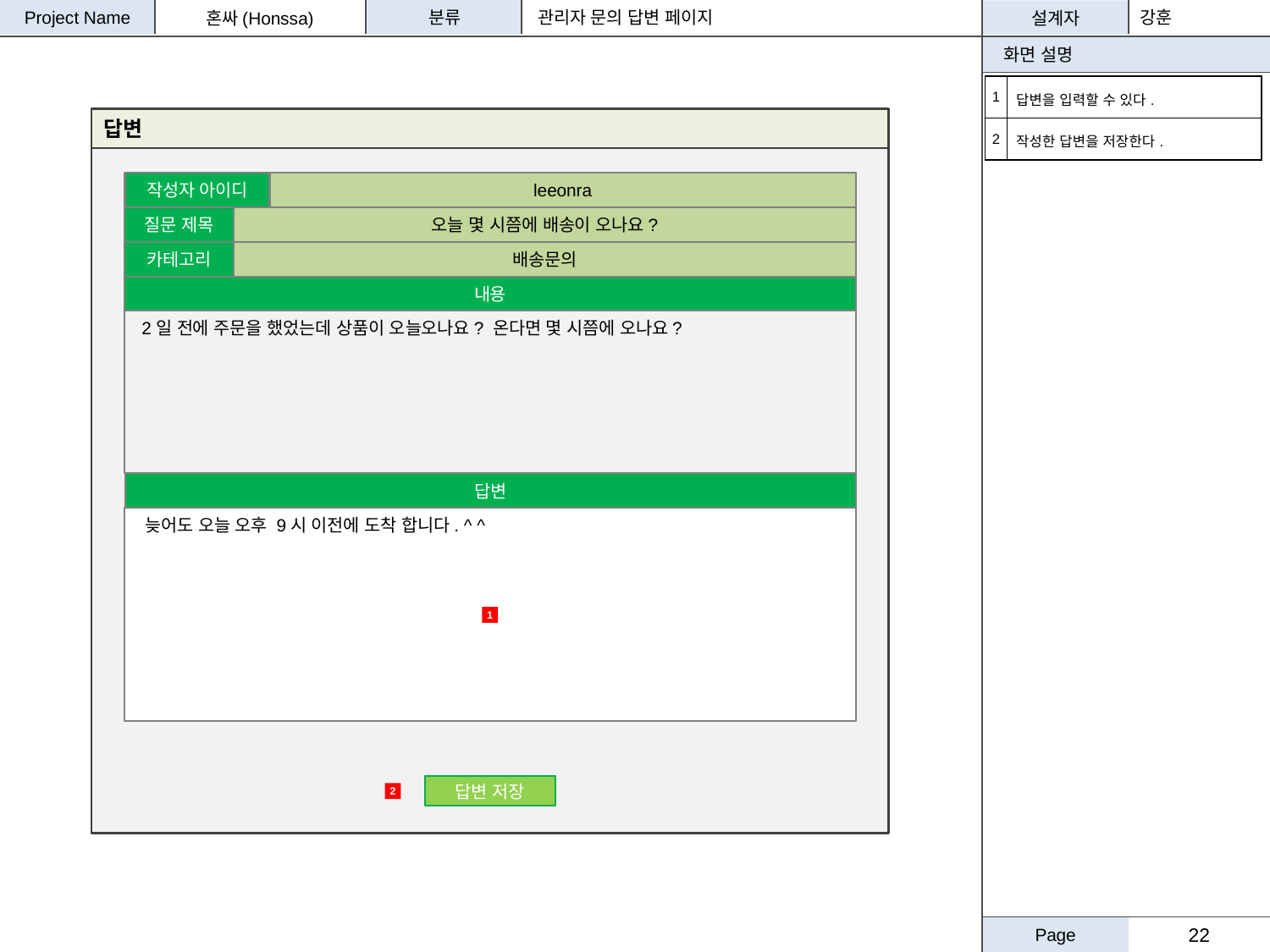

관리자 문의 답변 페이지
강훈
| 1 | 답변을 입력할 수 있다. |
| --- | --- |
| 2 | 작성한 답변을 저장한다. |

답변
작성자 아이디
leeonra
질문 제목
오늘 몇 시쯤에 배송이 오나요?
배송문의
카테고리
내용
 2일 전에 주문을 했었는데 상품이 오늘오나요? 온다면 몇 시쯤에 오나요?
답변
 늦어도 오늘 오후 9시 이전에 도착 합니다. ^ ^
1
답변 저장
2